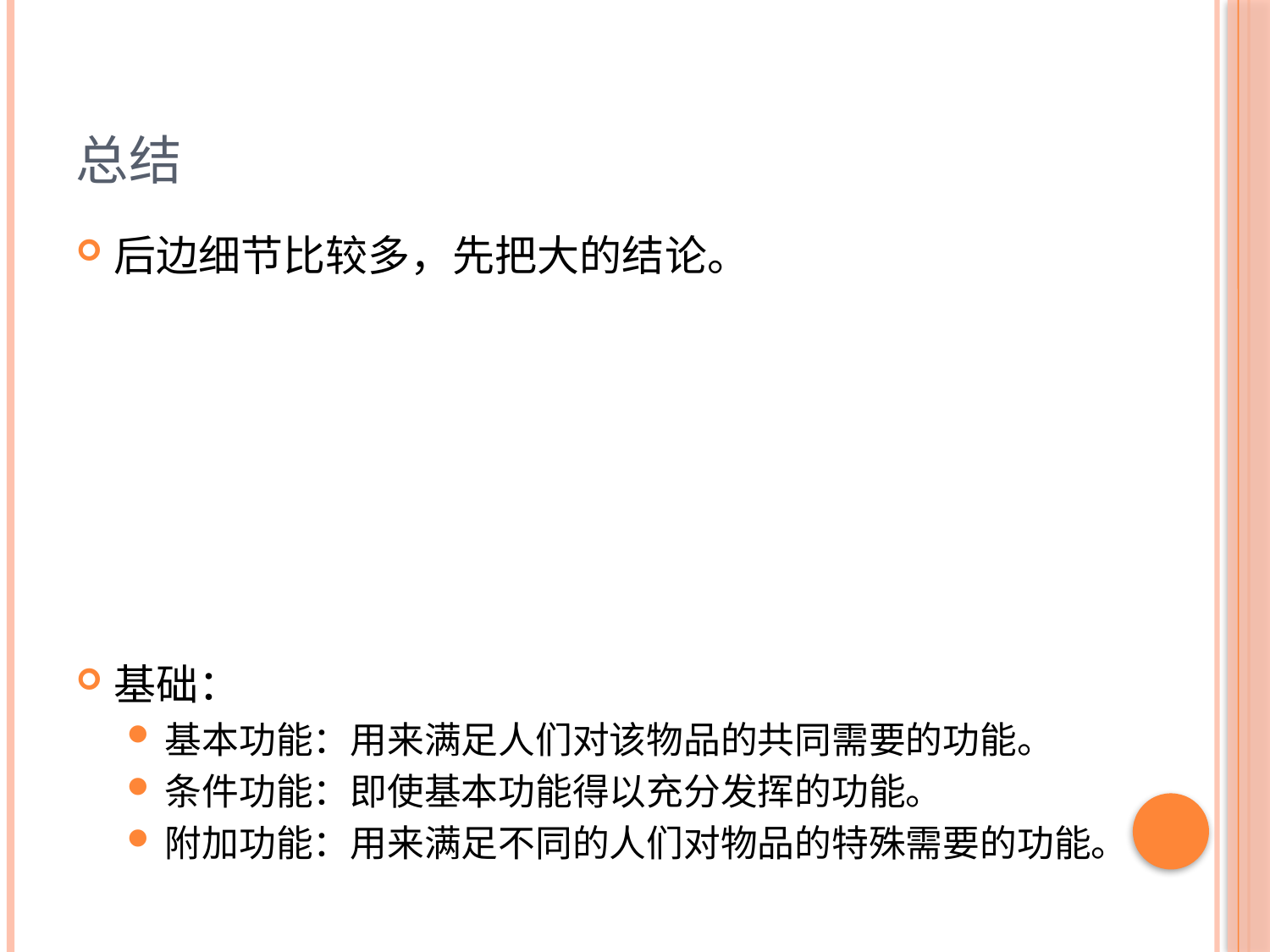

# 总结
后边细节比较多，先把大的结论。

基础：
基本功能：用来满足人们对该物品的共同需要的功能。
条件功能：即使基本功能得以充分发挥的功能。
附加功能：用来满足不同的人们对物品的特殊需要的功能。